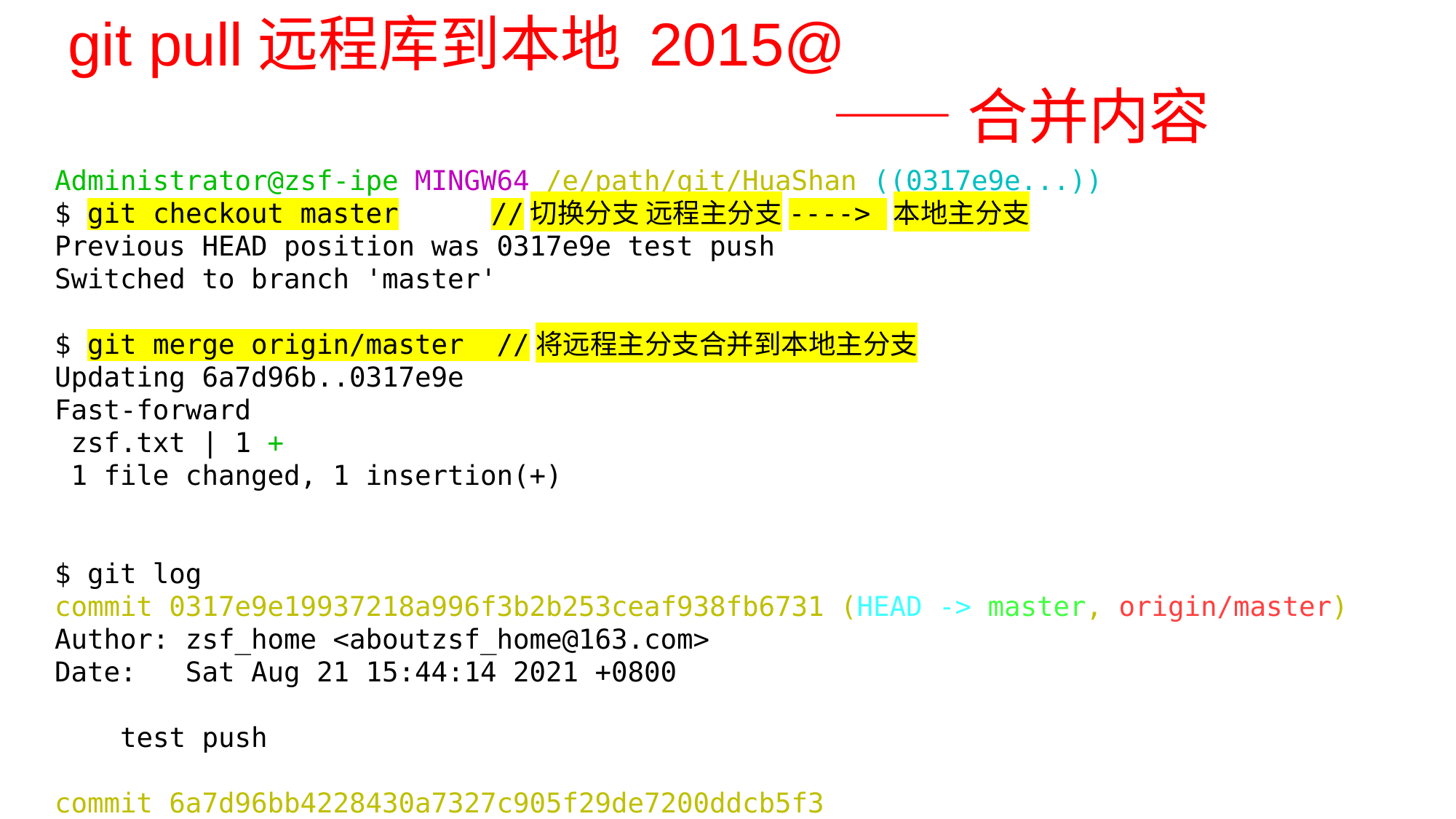

git pull远程库到本地 2015@
							——合并内容
Administrator@zsf-ipe MINGW64 /e/path/git/HuaShan ((0317e9e...))
$ git checkout master	//切换分支 远程主分支----> 本地主分支
Previous HEAD position was 0317e9e test push
Switched to branch 'master'

$ git merge origin/master  //将远程主分支合并到本地主分支
Updating 6a7d96b..0317e9e
Fast-forward
 zsf.txt | 1 +
 1 file changed, 1 insertion(+)

$ git log
commit 0317e9e19937218a996f3b2b253ceaf938fb6731 (HEAD -> master, origin/master)
Author: zsf_home <aboutzsf_home@163.com>
Date:   Sat Aug 21 15:44:14 2021 +0800

    test push

commit 6a7d96bb4228430a7327c905f29de7200ddcb5f3
Author: zsf <aboutzsf@163.com>
Date:   Sat Aug 21 15:21:48 2021 +0800

    testing github first